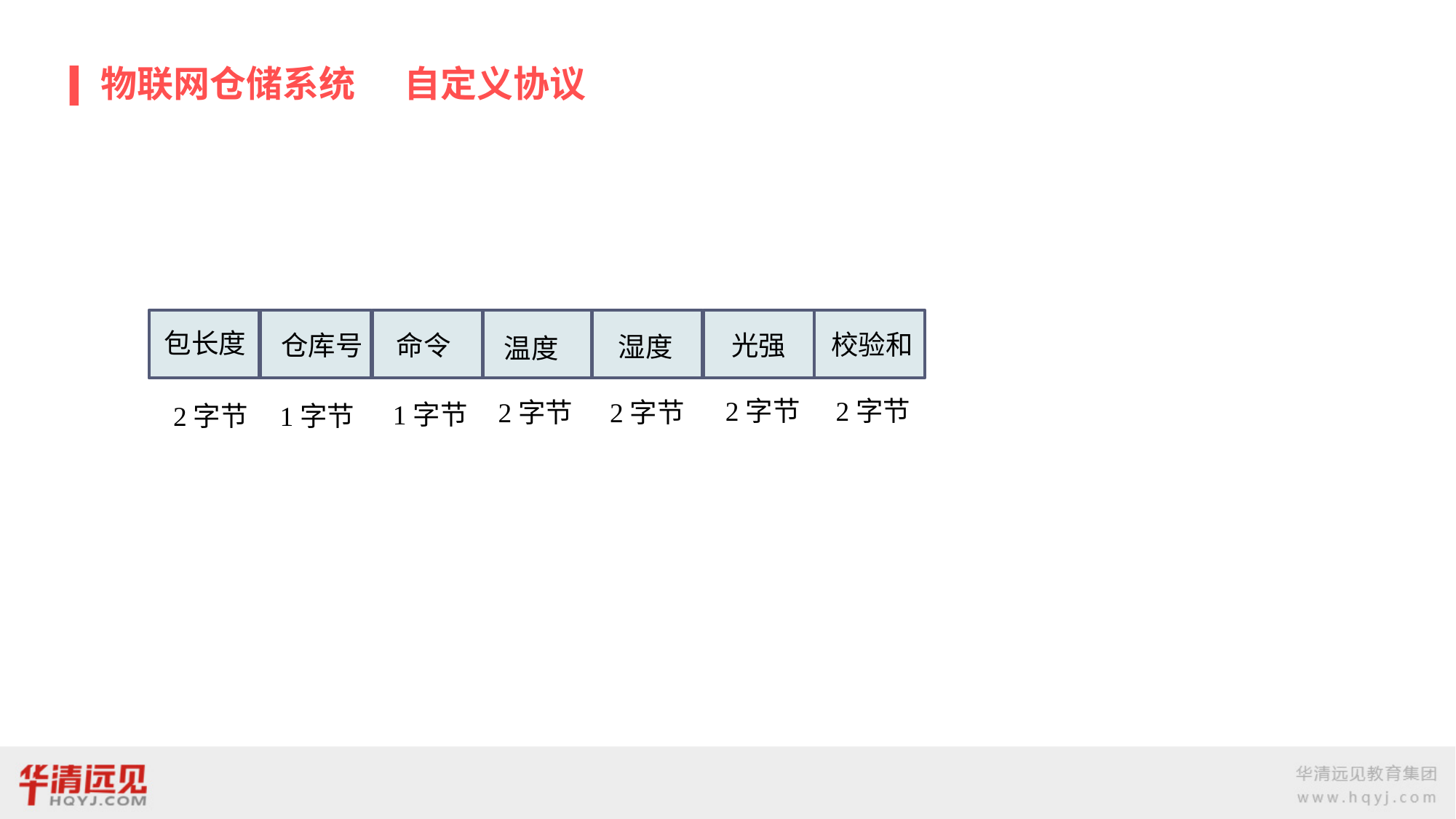

# 物联网仓储系统      自定义协议

包长度
校验和
仓库号
命令
光强
湿度
温度
2字节
2字节
2字节
2字节
1字节
2字节
1字节